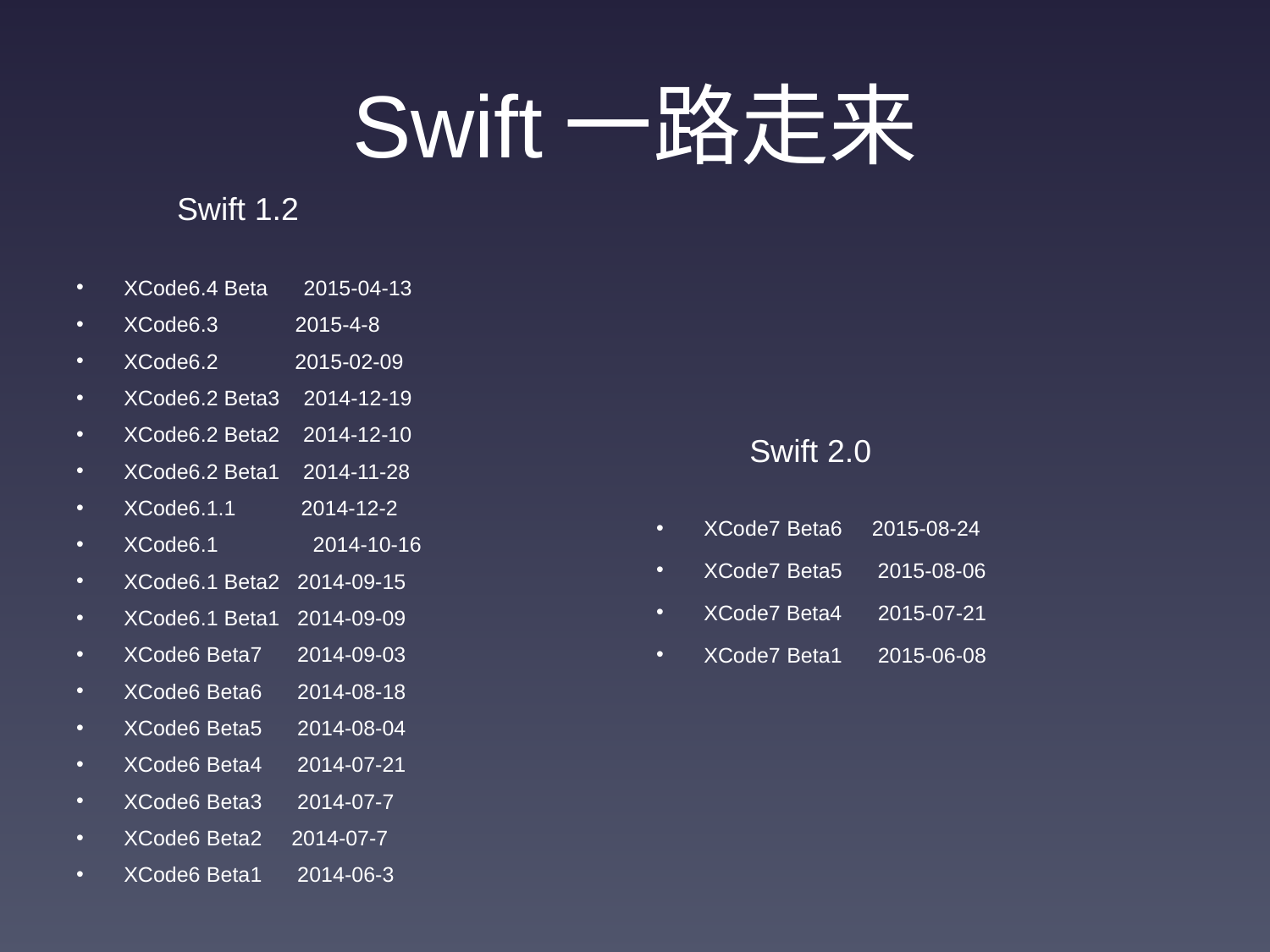

# Swift一路走来
Swift 1.2
XCode6.4 Beta      2015-04-13
XCode6.3             2015-4-8
XCode6.2             2015-02-09
XCode6.2 Beta3    2014-12-19
XCode6.2 Beta2    2014-12-10
XCode6.2 Beta1    2014-11-28
XCode6.1.1           2014-12-2
XCode6.1                2014-10-16
XCode6.1 Beta2   2014-09-15
XCode6.1 Beta1   2014-09-09
XCode6 Beta7      2014-09-03
XCode6 Beta6      2014-08-18
XCode6 Beta5      2014-08-04
XCode6 Beta4      2014-07-21
XCode6 Beta3      2014-07-7
XCode6 Beta2     2014-07-7
XCode6 Beta1      2014-06-3
Swift 2.0
XCode7 Beta6     2015-08-24
XCode7 Beta5      2015-08-06
XCode7 Beta4      2015-07-21
XCode7 Beta1      2015-06-08